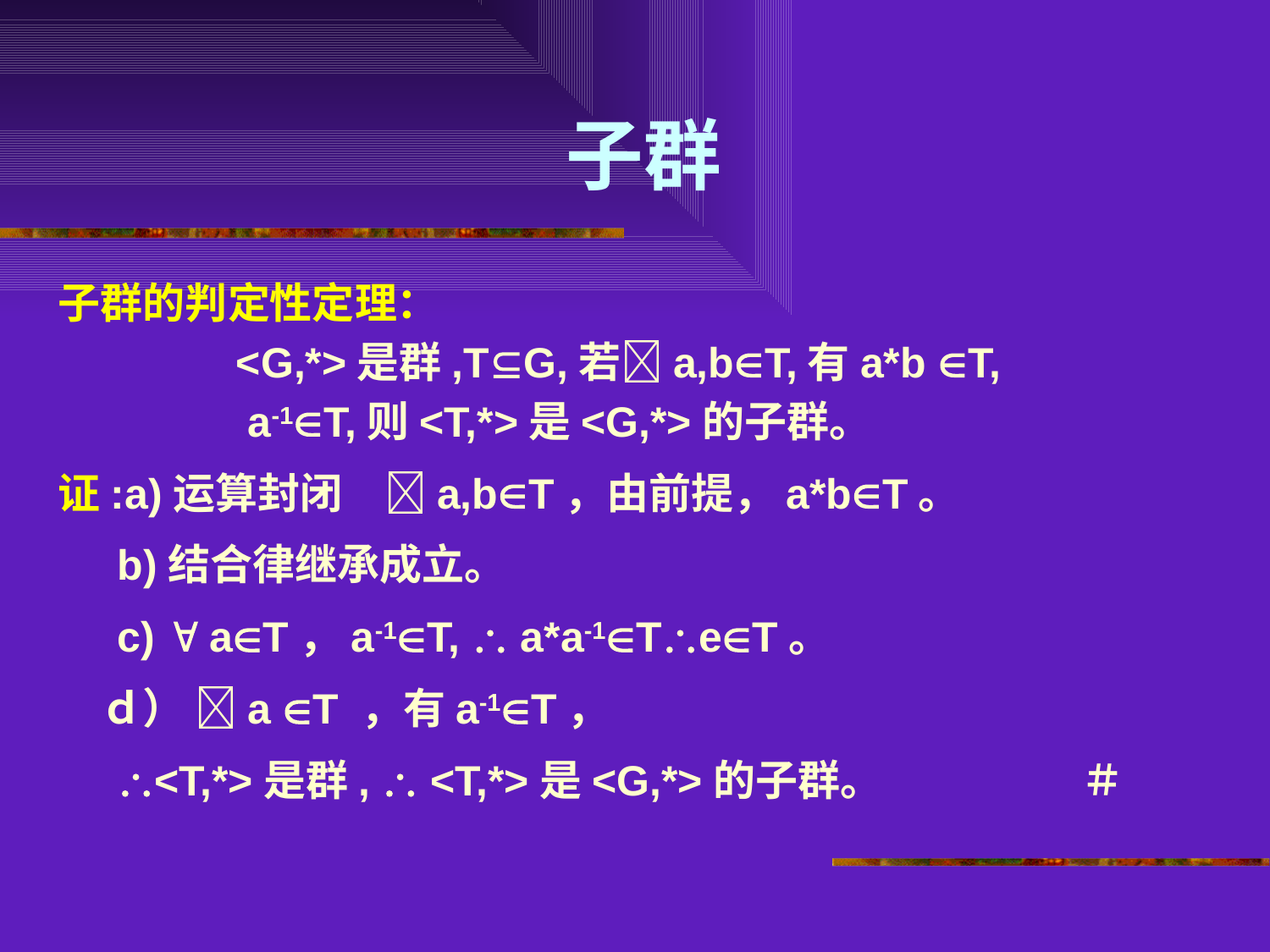

# 子群
子群的判定性定理：
               <G,*>是群,T⊆G,若∀a,b∈T,有a*b ∈T,
                a-1∈T,则<T,*>是<G,*>的子群。
证:a)运算封闭　∀a,b∈T，由前提，a*b∈T。
     b)结合律继承成立。
     c) ∀ a∈T，a-1∈T, ∴ a*a-1∈T∴e∈T。
　ｄ） ∀a ∈T ，有a-1∈T，
     ∴<T,*>是群, ∴ <T,*>是<G,*>的子群。                     ＃